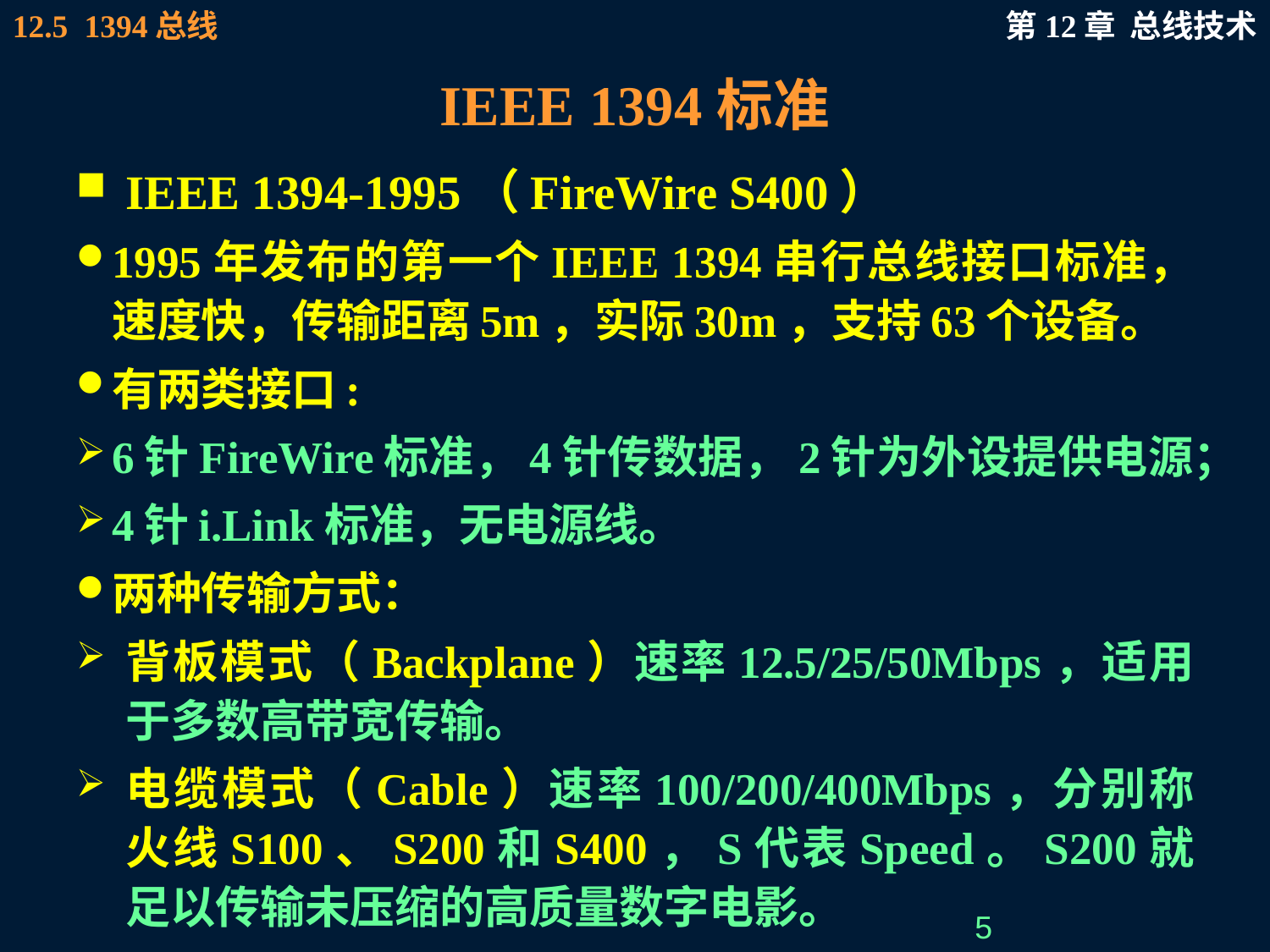

# IEEE 1394标准
IEEE 1394-1995（FireWire S400）
1995年发布的第一个IEEE 1394串行总线接口标准，速度快，传输距离5m，实际30m，支持63个设备。
有两类接口:
6针FireWire标准，4针传数据，2针为外设提供电源；
4针i.Link标准，无电源线。
两种传输方式：
背板模式（Backplane）速率12.5/25/50Mbps，适用于多数高带宽传输。
电缆模式（Cable）速率100/200/400Mbps，分别称火线S100、S200和S400，S代表Speed。S200就足以传输未压缩的高质量数字电影。